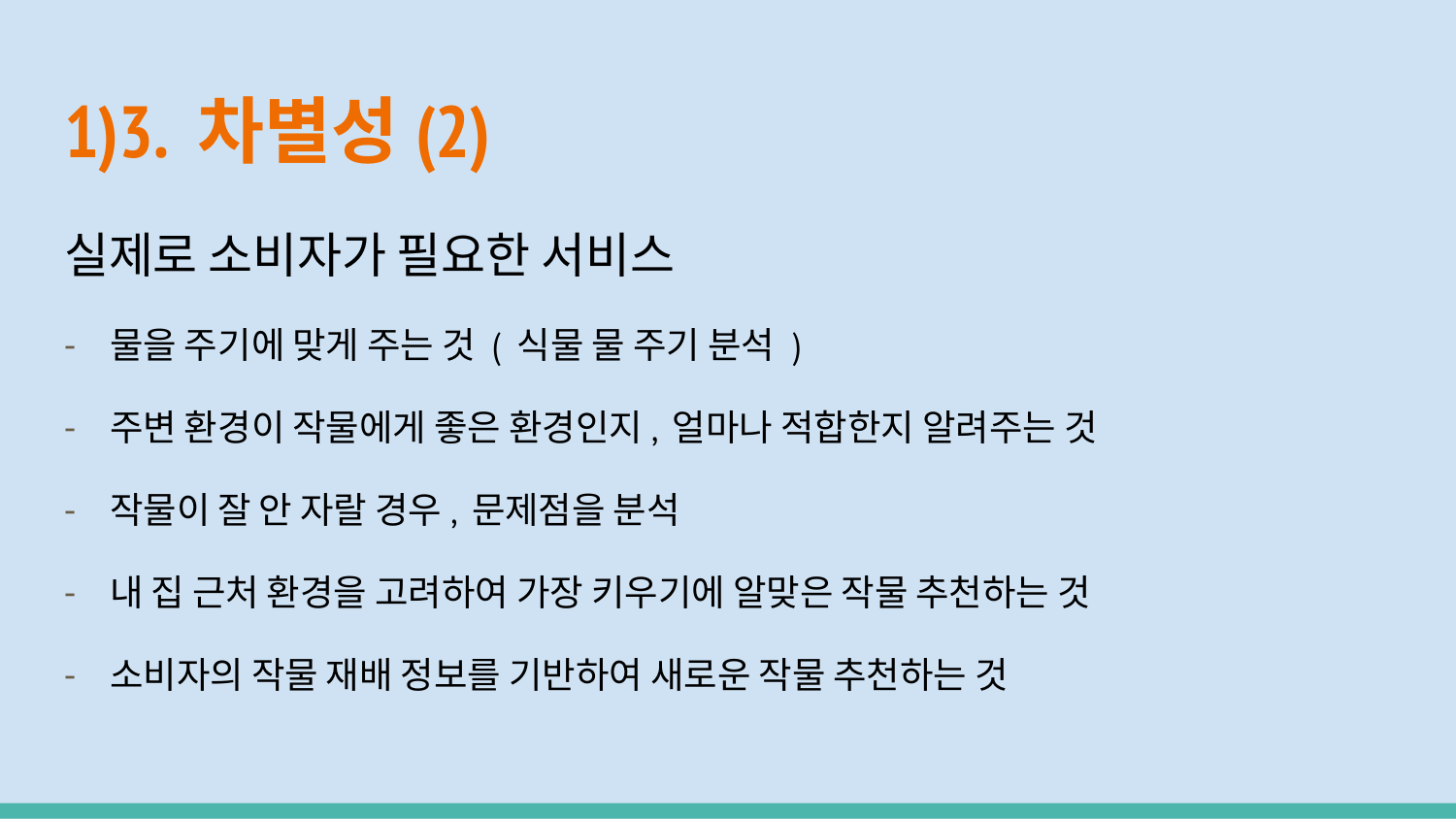

# 1)3. 차별성(2)
실제로 소비자가 필요한 서비스
물을 주기에 맞게 주는 것 ( 식물 물 주기 분석 )
주변 환경이 작물에게 좋은 환경인지, 얼마나 적합한지 알려주는 것
작물이 잘 안 자랄 경우, 문제점을 분석
내 집 근처 환경을 고려하여 가장 키우기에 알맞은 작물 추천하는 것
소비자의 작물 재배 정보를 기반하여 새로운 작물 추천하는 것